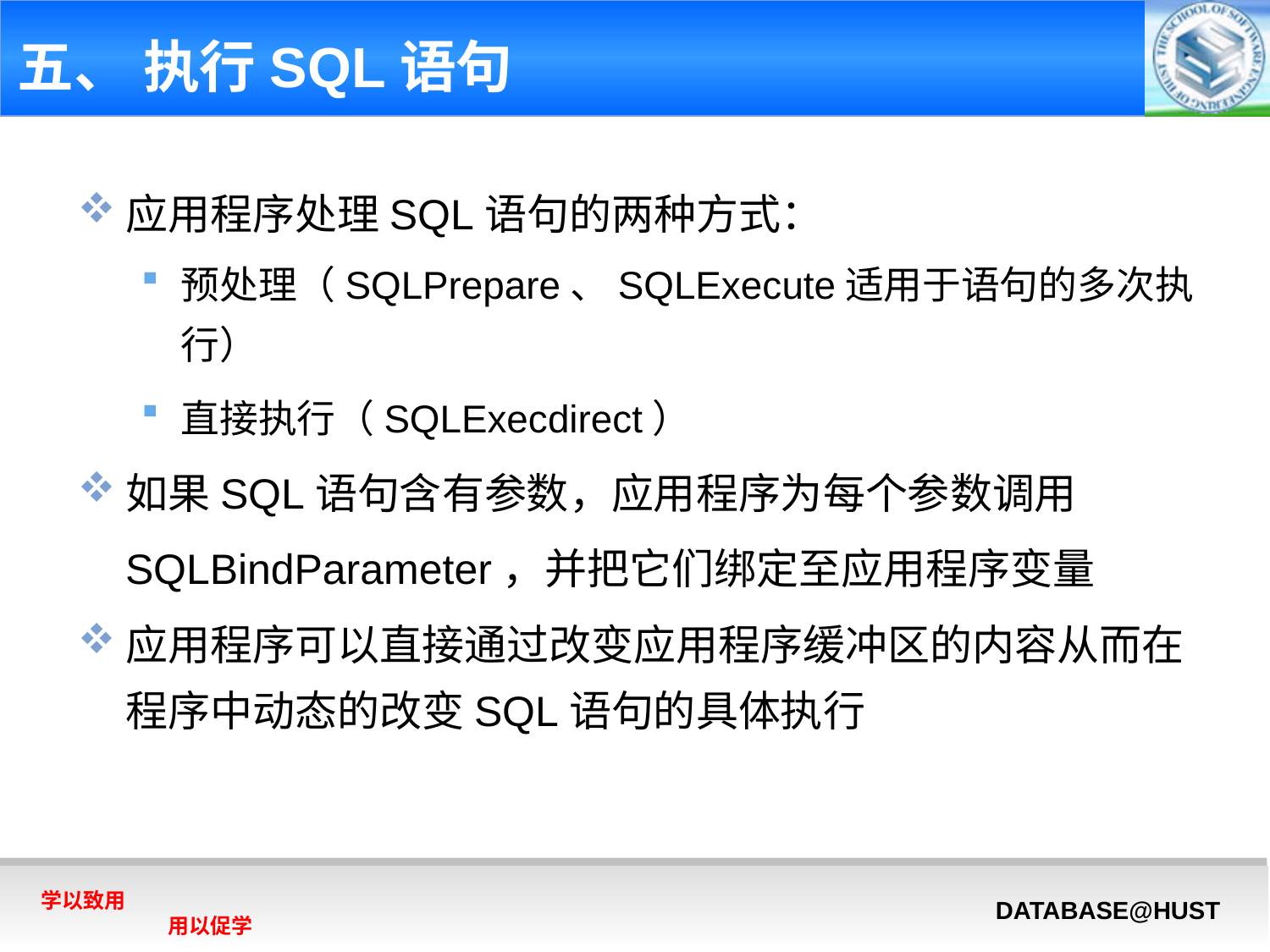

# 五、 执行SQL语句
应用程序处理SQL语句的两种方式：
预处理（SQLPrepare、SQLExecute适用于语句的多次执行）
直接执行（SQLExecdirect）
如果SQL语句含有参数，应用程序为每个参数调用SQLBindParameter，并把它们绑定至应用程序变量
应用程序可以直接通过改变应用程序缓冲区的内容从而在程序中动态的改变SQL语句的具体执行